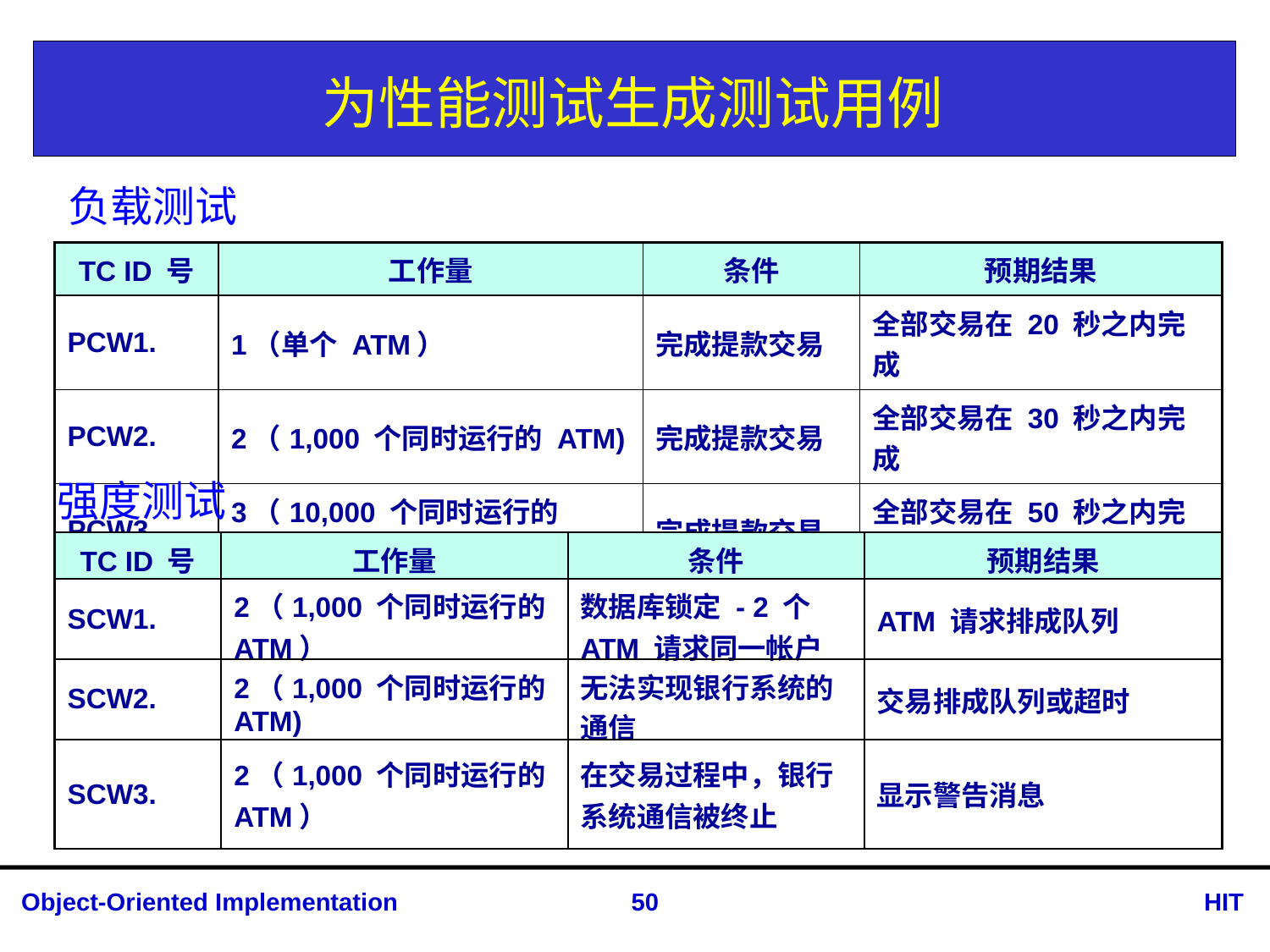

# 为性能测试生成测试用例
负载测试
| TC ID 号 | 工作量 | 条件 | 预期结果 |
| --- | --- | --- | --- |
| PCW1. | 1（单个 ATM） | 完成提款交易 | 全部交易在 20 秒之内完成 |
| PCW2. | 2（1,000 个同时运行的 ATM) | 完成提款交易 | 全部交易在 30 秒之内完成 |
| PCW3. | 3（10,000 个同时运行的 ATM） | 完成提款交易 | 全部交易在 50 秒之内完成 |
强度测试
| TC ID 号 | 工作量 | 条件 | 预期结果 |
| --- | --- | --- | --- |
| SCW1. | 2（1,000 个同时运行的 ATM） | 数据库锁定 - 2 个 ATM 请求同一帐户 | ATM 请求排成队列 |
| SCW2. | 2（1,000 个同时运行的 ATM) | 无法实现银行系统的通信 | 交易排成队列或超时 |
| SCW3. | 2（1,000 个同时运行的 ATM） | 在交易过程中，银行系统通信被终止 | 显示警告消息 |